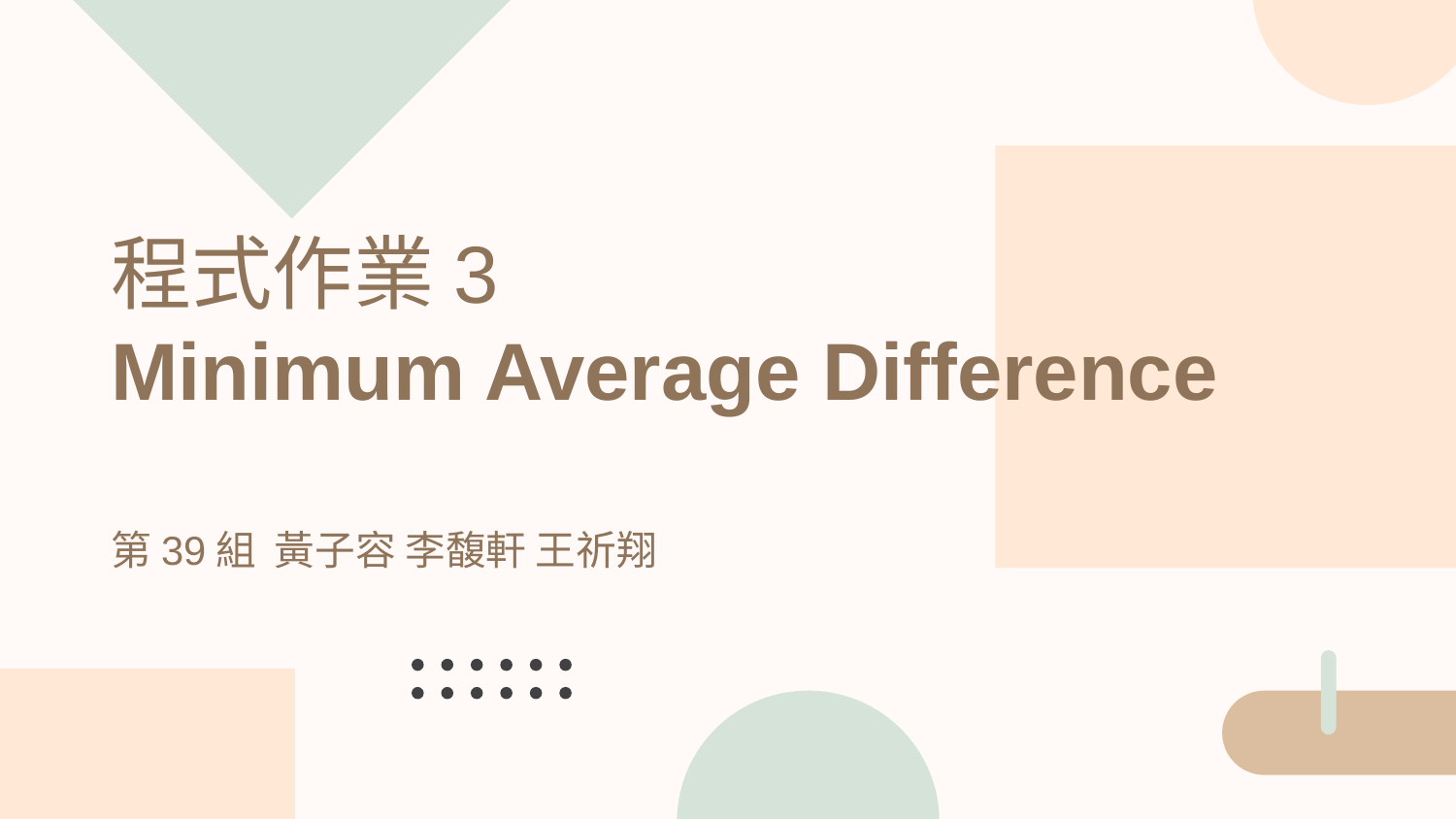

# 程式作業3 Minimum Average Difference
第39組  黃子容 李馥軒 王祈翔